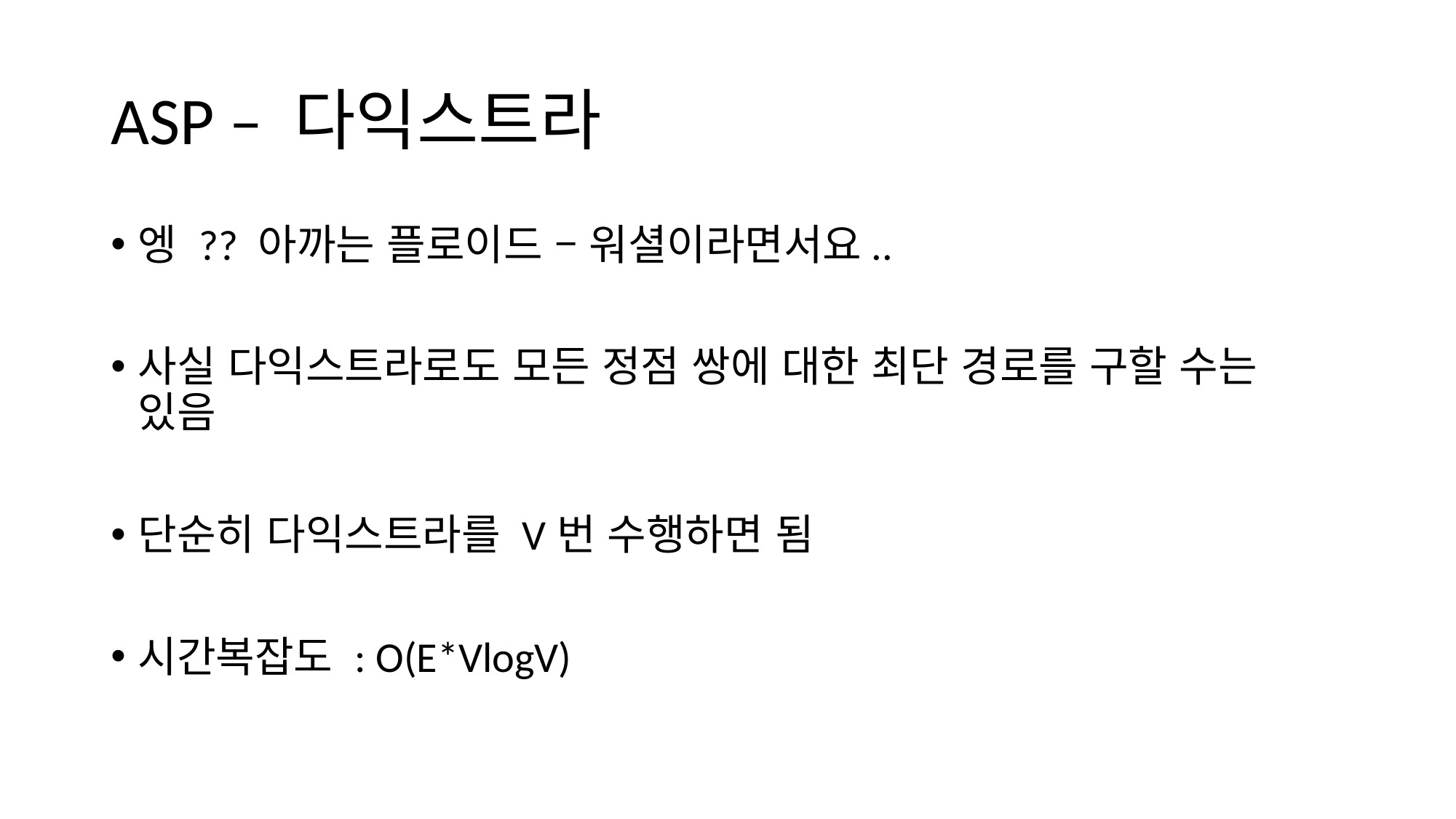

# ASP – 다익스트라
엥 ?? 아까는 플로이드 – 워셜이라면서요..

사실 다익스트라로도 모든 정점 쌍에 대한 최단 경로를 구할 수는 있음

단순히 다익스트라를 V번 수행하면 됨

시간복잡도 : O(E*VlogV)